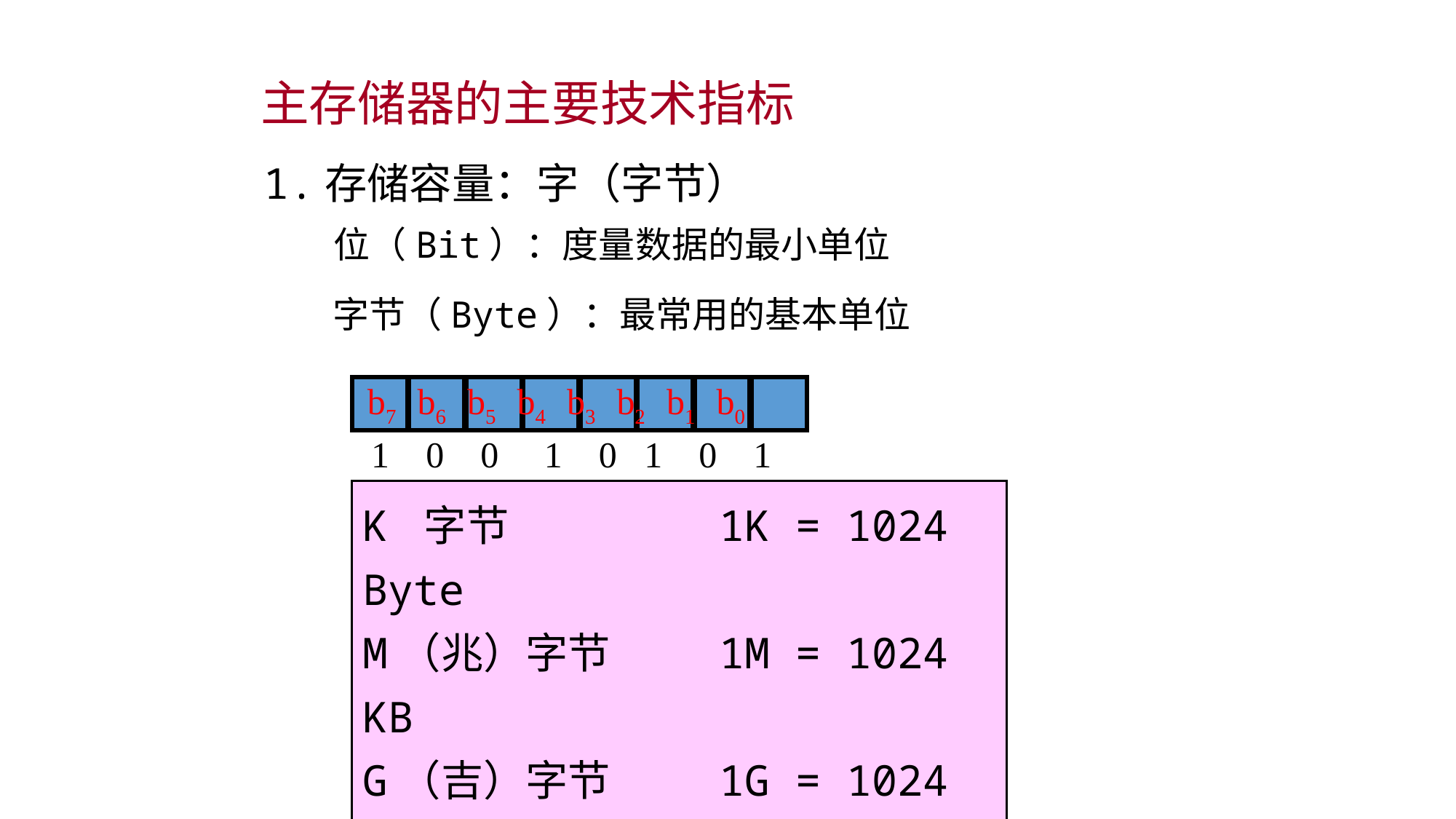

主存储器的主要技术指标
 1.存储容量：字（字节）
位（Bit）：度量数据的最小单位
字节（Byte）：最常用的基本单位
b7    b6    b5    b4    b3    b2    b1    b0

1    0    0     1    0   1    0    1
K 字节		  1K = 1024 Byte
M（兆）字节	  1M = 1024 KB
G（吉）字节	  1G = 1024 MB
T（太）字节	  1T = 1024 GB